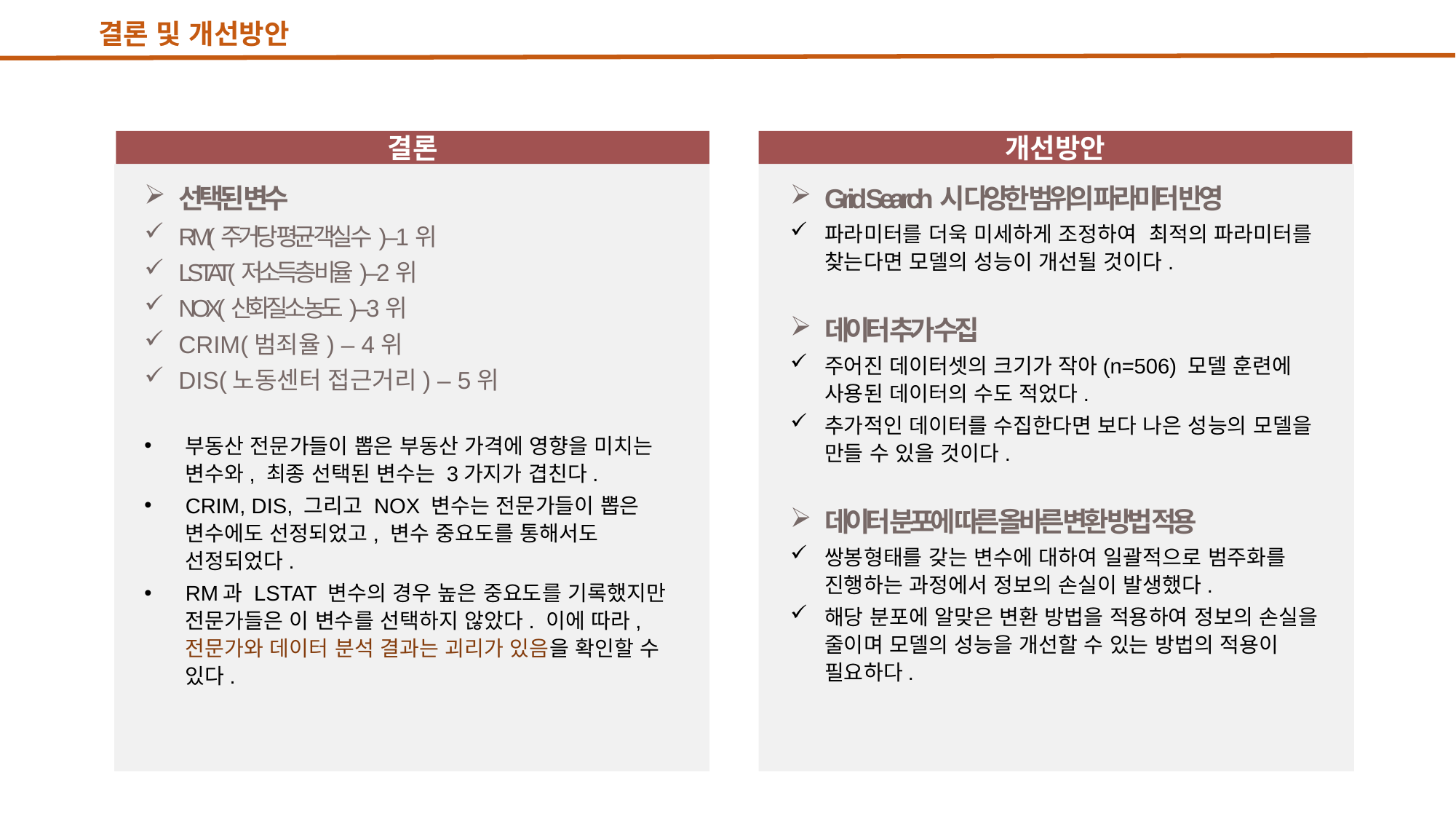

결론 및 개선방안
결론
개선방안

선택된 변수
RM(주거당 평균 객실 수) – 1위
LSTAT(저소득층 비율) – 2위
NOX(산화질소 농도) – 3위
CRIM(범죄율) – 4위
DIS(노동센터 접근거리) – 5위

부동산 전문가들이 뽑은 부동산 가격에 영향을 미치는 변수와, 최종 선택된 변수는 3가지가 겹친다.
CRIM, DIS, 그리고 NOX 변수는 전문가들이 뽑은 변수에도 선정되었고, 변수 중요도를 통해서도 선정되었다.
RM과 LSTAT 변수의 경우 높은 중요도를 기록했지만 전문가들은 이 변수를 선택하지 않았다. 이에 따라, 전문가와 데이터 분석 결과는 괴리가 있음을 확인할 수 있다.
Grid Search시 다양한 범위의 파라미터 반영
파라미터를 더욱 미세하게 조정하여  최적의 파라미터를 찾는다면 모델의 성능이 개선될 것이다.

데이터 추가 수집
주어진 데이터셋의 크기가 작아(n=506) 모델 훈련에 사용된 데이터의 수도 적었다.
추가적인 데이터를 수집한다면 보다 나은 성능의 모델을 만들 수 있을 것이다.

데이터 분포에 따른 올바른 변환 방법 적용
쌍봉형태를 갖는 변수에 대하여 일괄적으로 범주화를 진행하는 과정에서 정보의 손실이 발생했다.
해당 분포에 알맞은 변환 방법을 적용하여 정보의 손실을 줄이며 모델의 성능을 개선할 수 있는 방법의 적용이 필요하다.